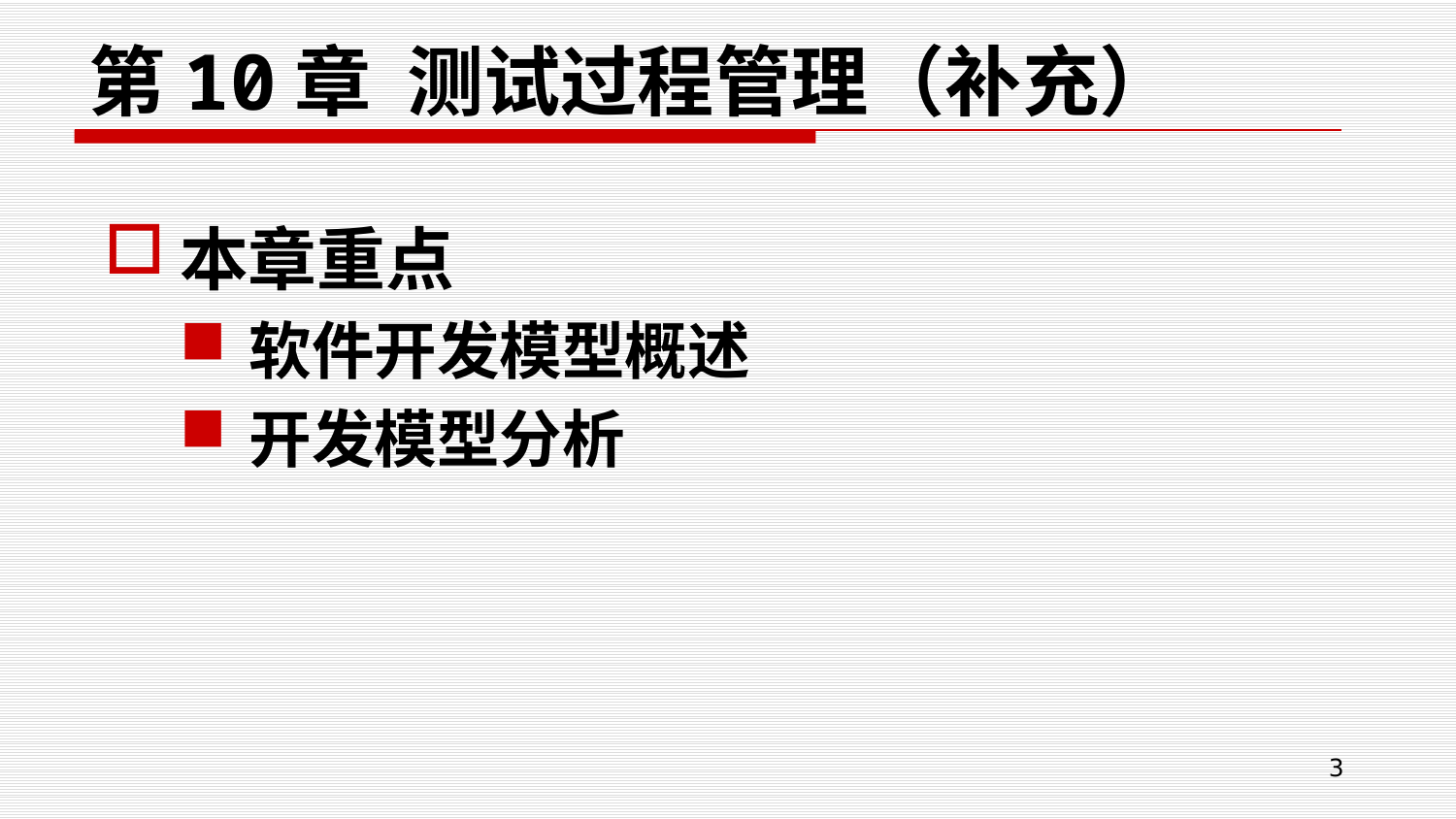

# 第10章  测试过程管理（补充）
本章重点
软件开发模型概述
开发模型分析

3